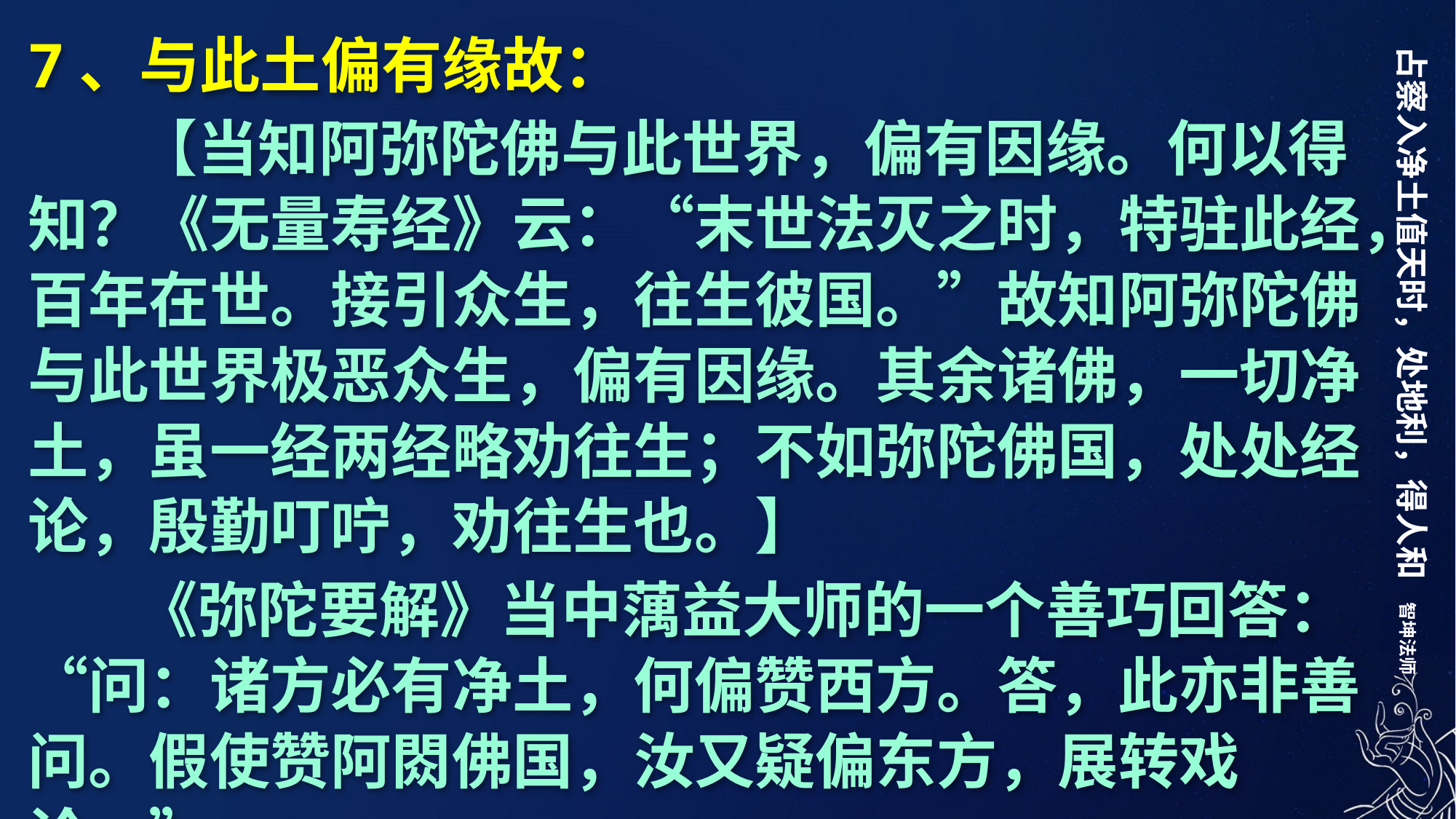

7、与此土偏有缘故：
	【当知阿弥陀佛与此世界，偏有因缘。何以得知？《无量寿经》云：“末世法灭之时，特驻此经，百年在世。接引众生，往生彼国。”故知阿弥陀佛与此世界极恶众生，偏有因缘。其余诸佛，一切净土，虽一经两经略劝往生；不如弥陀佛国，处处经论，殷勤叮咛，劝往生也。】
	《弥陀要解》当中蕅益大师的一个善巧回答：“问：诸方必有净土，何偏赞西方。答，此亦非善问。假使赞阿閦佛国，汝又疑偏东方，展转戏论。”